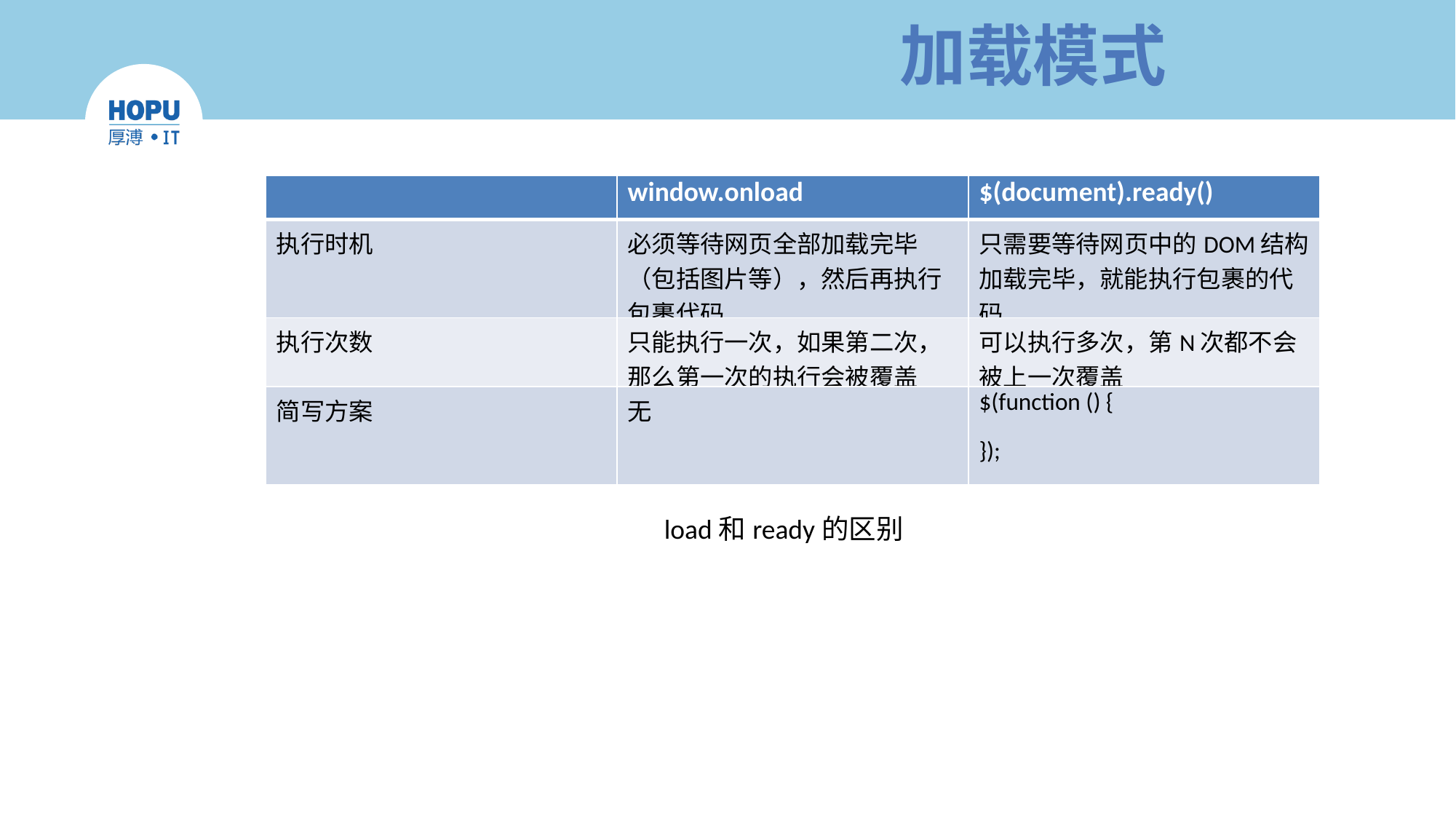

# 加载模式
|  | window.onload | $(document).ready() |
| --- | --- | --- |
| 执行时机 | 必须等待网页全部加载完毕（包括图片等），然后再执行包裹代码 | 只需要等待网页中的DOM结构加载完毕，就能执行包裹的代码 |
| 执行次数 | 只能执行一次，如果第二次，那么第一次的执行会被覆盖 | 可以执行多次，第N次都不会被上一次覆盖 |
| 简写方案 | 无 | $(function () {   }); |

load和ready的区别